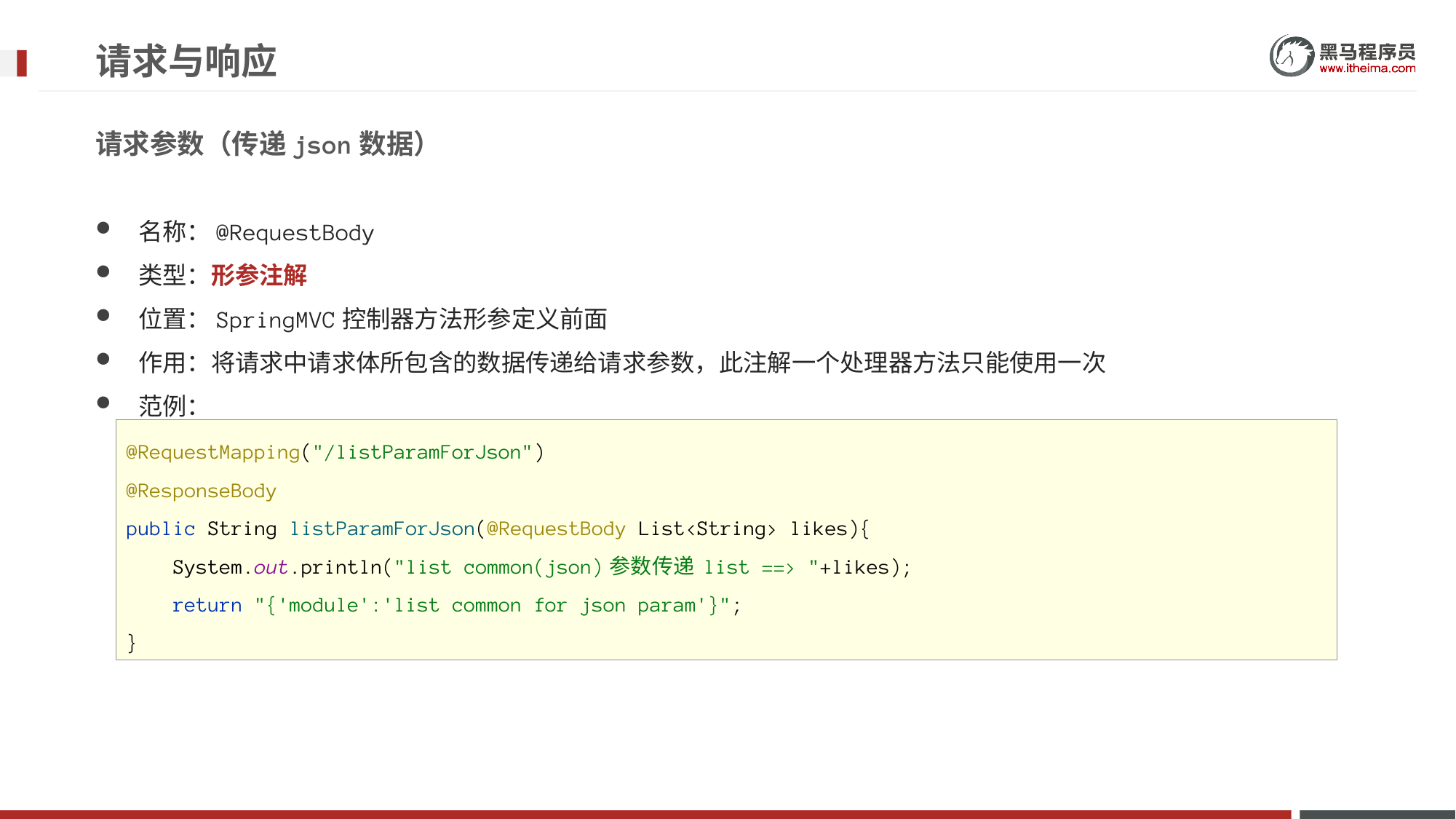

# 请求与响应
请求参数（传递json数据）
名称：@RequestBody
类型：形参注解
位置：SpringMVC控制器方法形参定义前面
作用：将请求中请求体所包含的数据传递给请求参数，此注解一个处理器方法只能使用一次
范例：
@RequestMapping("/listParamForJson")
@ResponseBody
public String listParamForJson(@RequestBody List<String> likes){
    System.out.println("list common(json)参数传递 list ==> "+likes);
    return "{'module':'list common for json param'}";
}